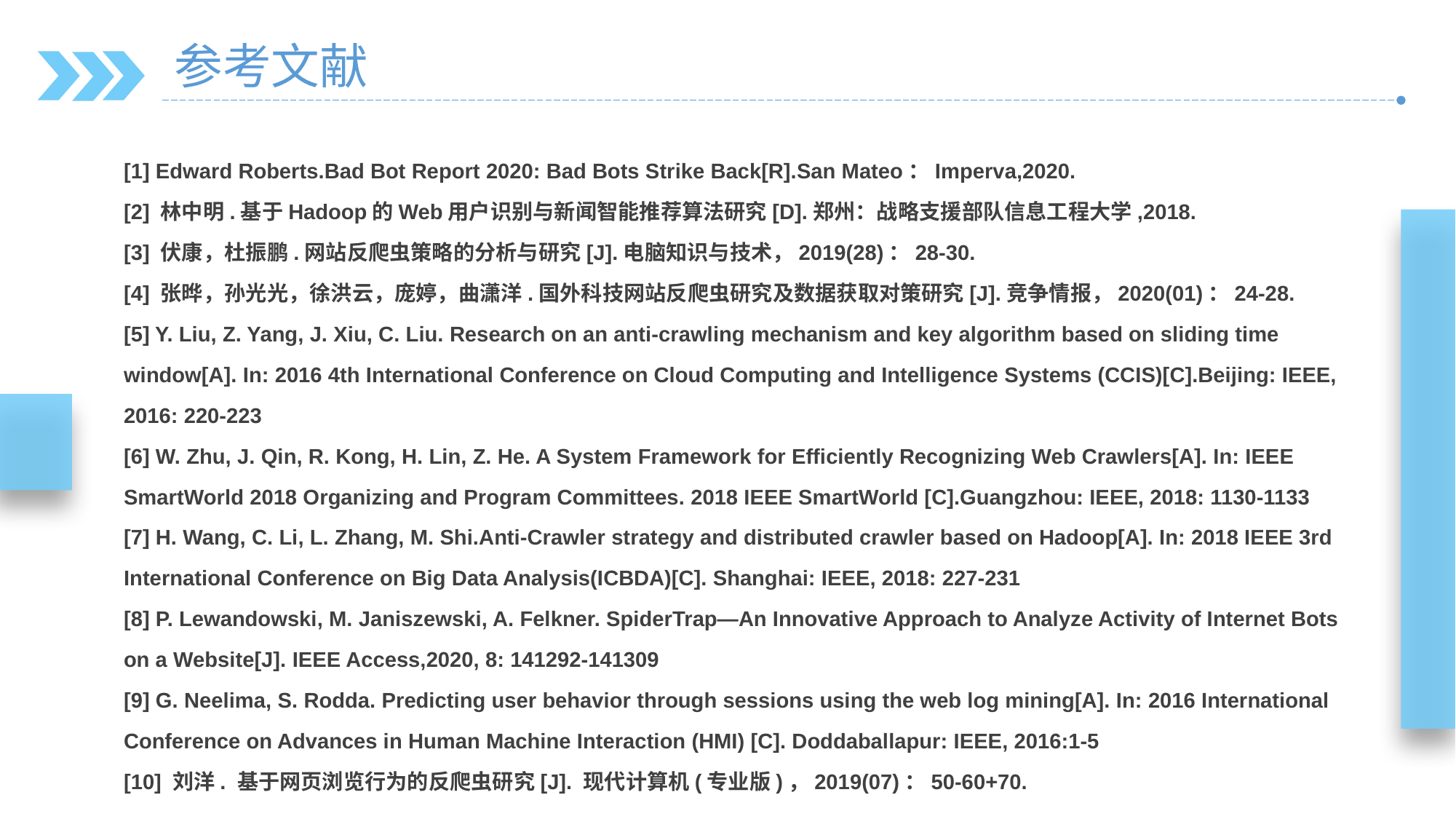

参考文献

[1] Edward Roberts.Bad Bot Report 2020: Bad Bots Strike Back[R].San Mateo：Imperva,2020.
[2] 林中明.基于Hadoop的Web用户识别与新闻智能推荐算法研究[D].郑州：战略支援部队信息工程大学,2018.
[3] 伏康，杜振鹏.网站反爬虫策略的分析与研究[J].电脑知识与技术，2019(28)：28-30.
[4] 张晔，孙光光，徐洪云，庞婷，曲潇洋.国外科技网站反爬虫研究及数据获取对策研究[J].竞争情报，2020(01)：24-28.
[5] Y. Liu, Z. Yang, J. Xiu, C. Liu. Research on an anti-crawling mechanism and key algorithm based on sliding time window[A]. In: 2016 4th International Conference on Cloud Computing and Intelligence Systems (CCIS)[C].Beijing: IEEE, 2016: 220-223
[6] W. Zhu, J. Qin, R. Kong, H. Lin, Z. He. A System Framework for Efficiently Recognizing Web Crawlers[A]. In: IEEE SmartWorld 2018 Organizing and Program Committees. 2018 IEEE SmartWorld [C].Guangzhou: IEEE, 2018: 1130-1133
[7] H. Wang, C. Li, L. Zhang, M. Shi.Anti-Crawler strategy and distributed crawler based on Hadoop[A]. In: 2018 IEEE 3rd International Conference on Big Data Analysis(ICBDA)[C]. Shanghai: IEEE, 2018: 227-231
[8] P. Lewandowski, M. Janiszewski, A. Felkner. SpiderTrap—An Innovative Approach to Analyze Activity of Internet Bots on a Website[J]. IEEE Access,2020, 8: 141292-141309
[9] G. Neelima, S. Rodda. Predicting user behavior through sessions using the web log mining[A]. In: 2016 International Conference on Advances in Human Machine Interaction (HMI) [C]. Doddaballapur: IEEE, 2016:1-5
[10] 刘洋. 基于网页浏览行为的反爬虫研究[J]. 现代计算机(专业版)，2019(07)：50-60+70.